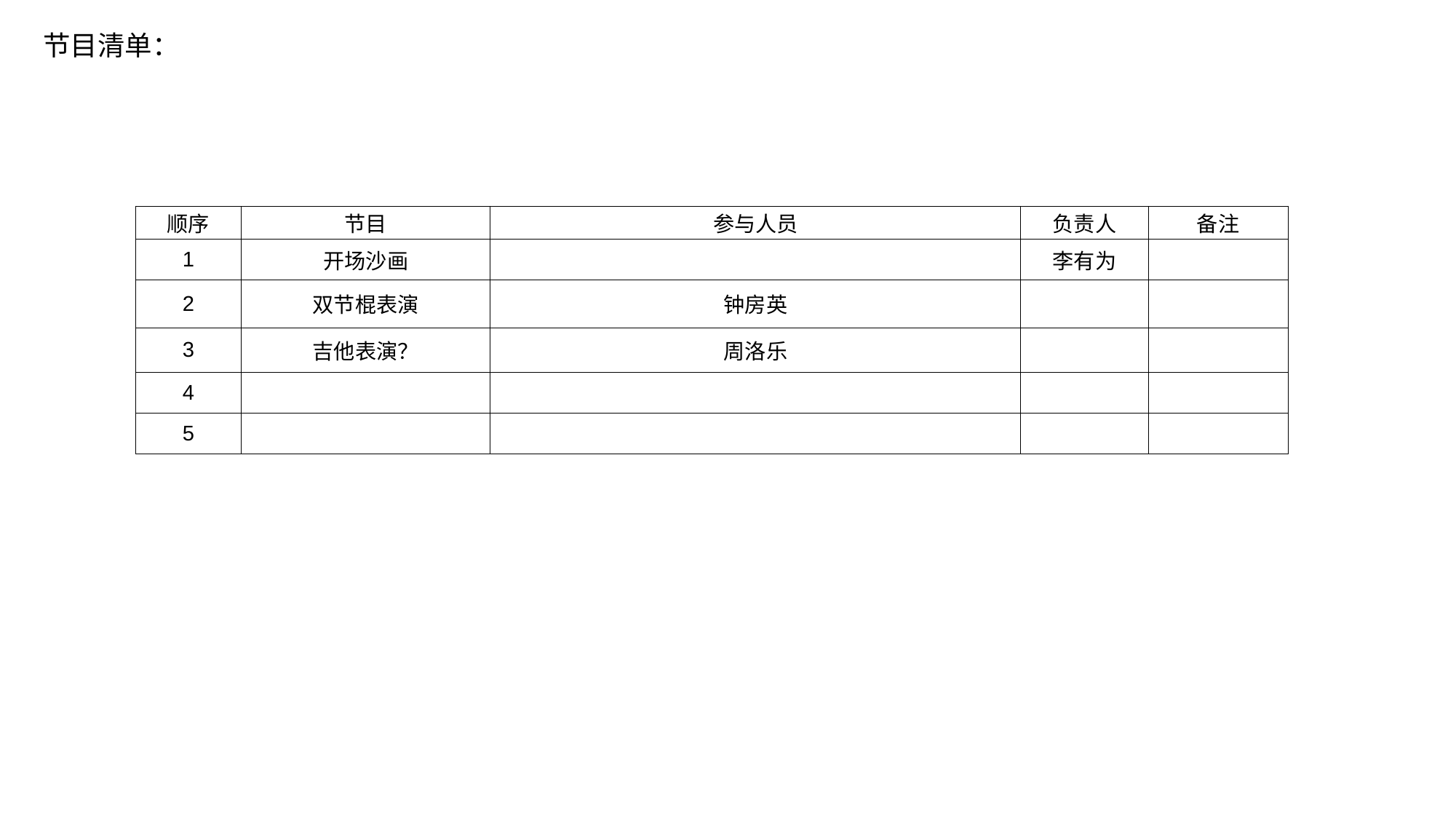

节目清单：
| 顺序 | 节目 | 参与人员 | 负责人 | 备注 |
| --- | --- | --- | --- | --- |
| 1 | 开场沙画 |  | 李有为 |  |
| 2 | 双节棍表演 | 钟房英 |  |  |
| 3 | 吉他表演？ | 周洛乐 |  |  |
| 4 |  |  |  |  |
| 5 |  |  |  |  |